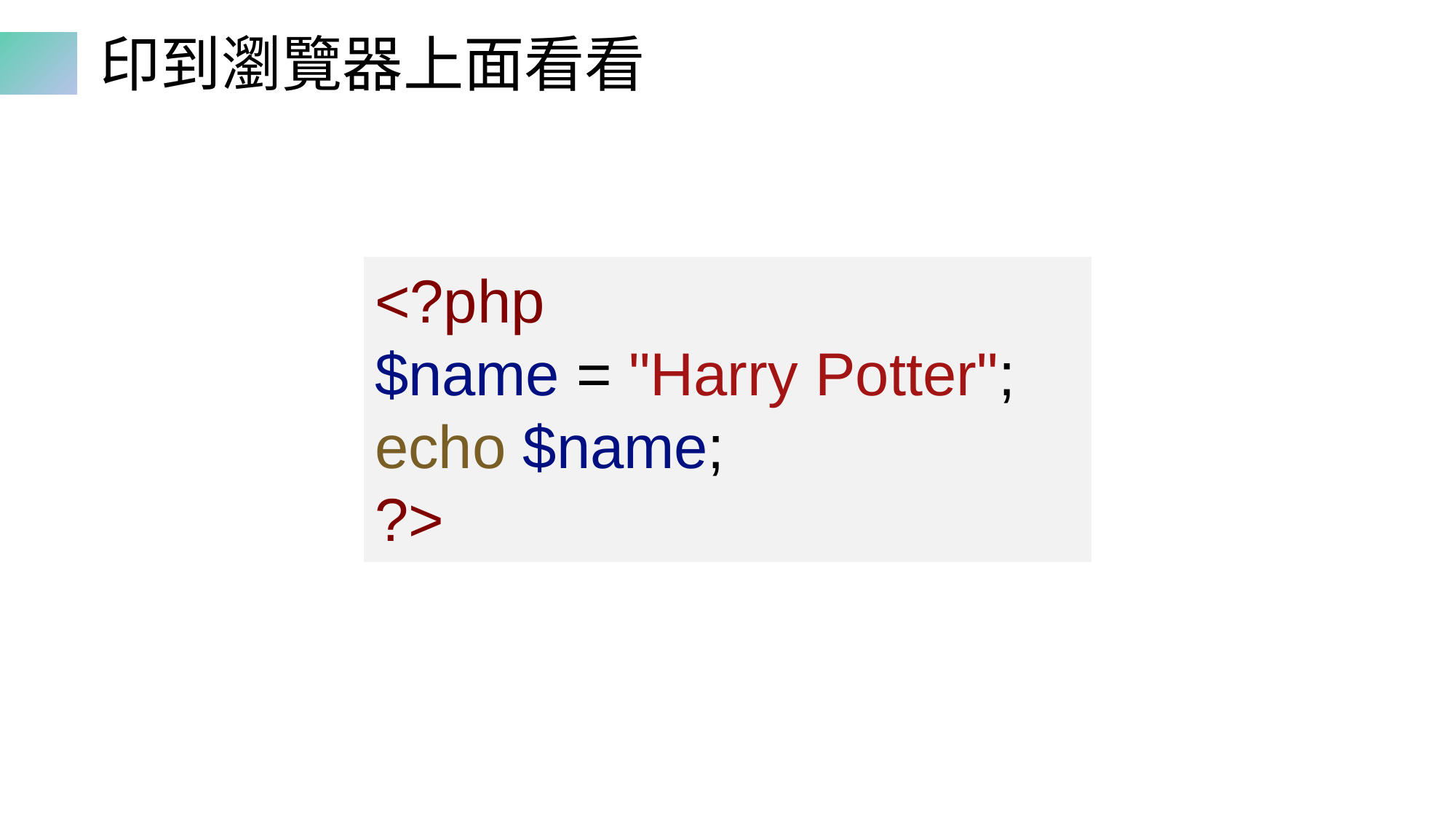

# 印到瀏覽器上面看看
<?php
$name = "Harry Potter";
echo $name;
?>